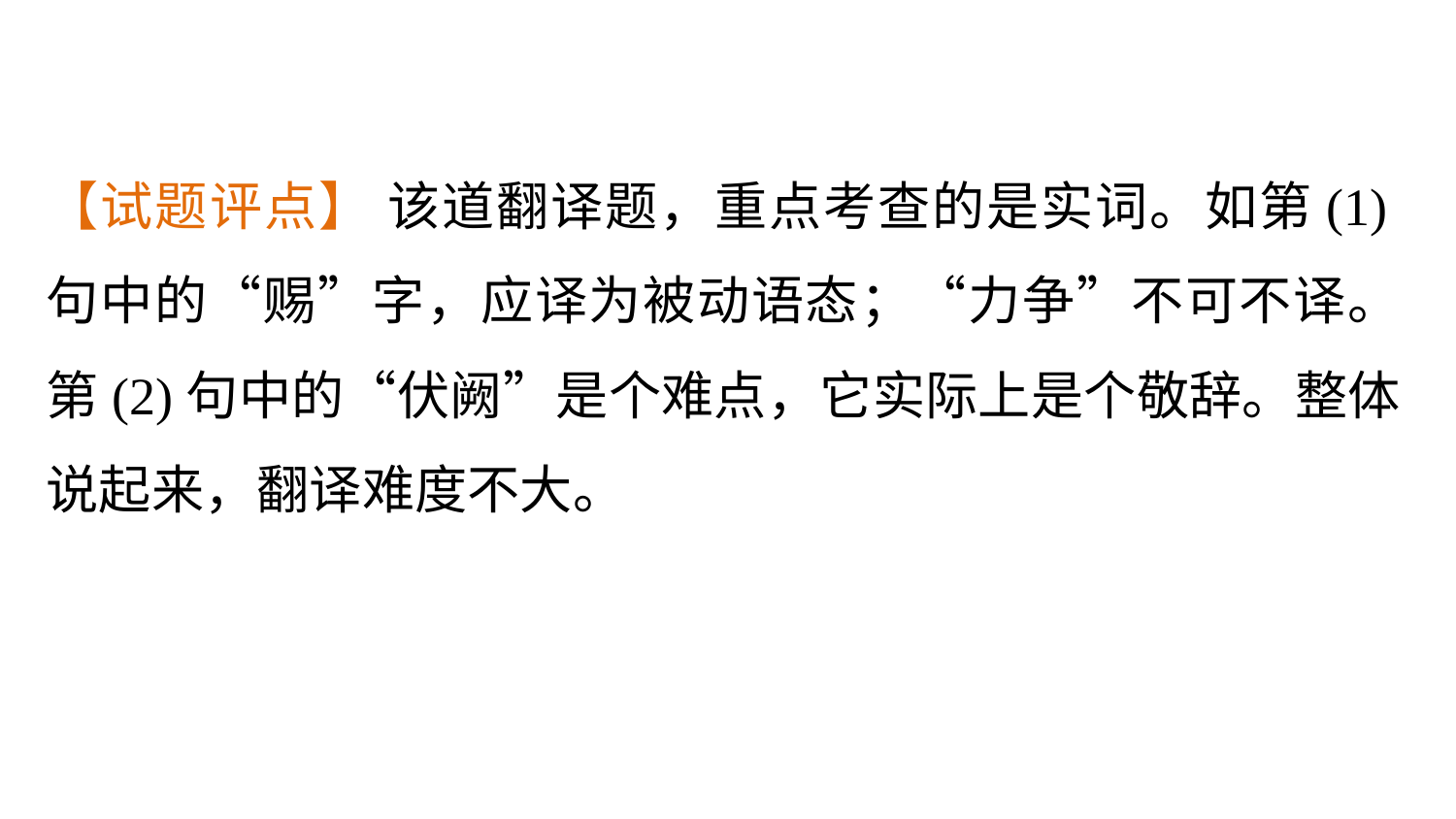

【试题评点】 该道翻译题，重点考查的是实词。如第(1)句中的“赐”字，应译为被动语态；“力争”不可不译。第(2)句中的“伏阙”是个难点，它实际上是个敬辞。整体说起来，翻译难度不大。